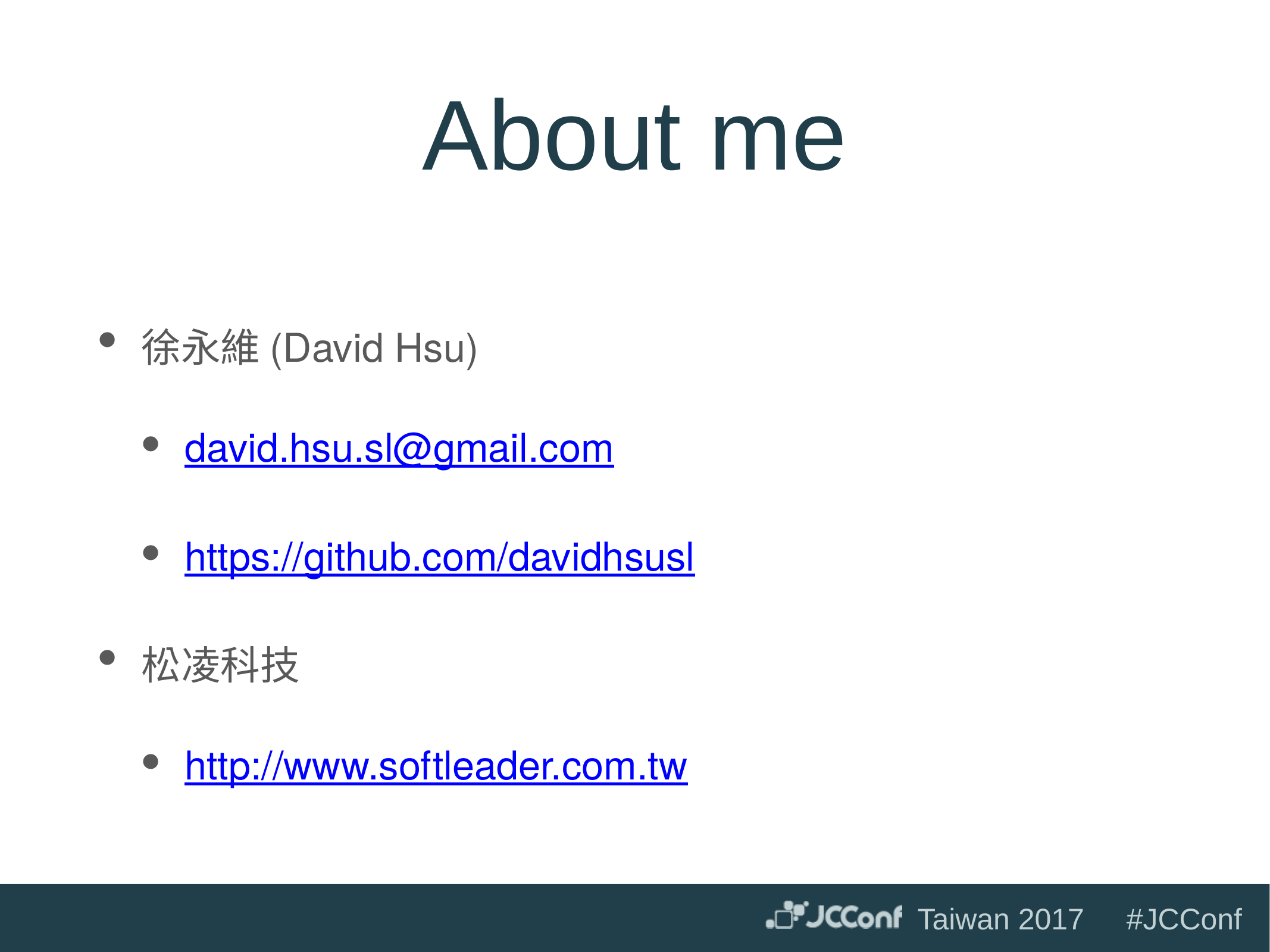

# About me
徐永維(David Hsu)
david.hsu.sl@gmail.com
https://github.com/davidhsusl
松凌科技
http://www.softleader.com.tw